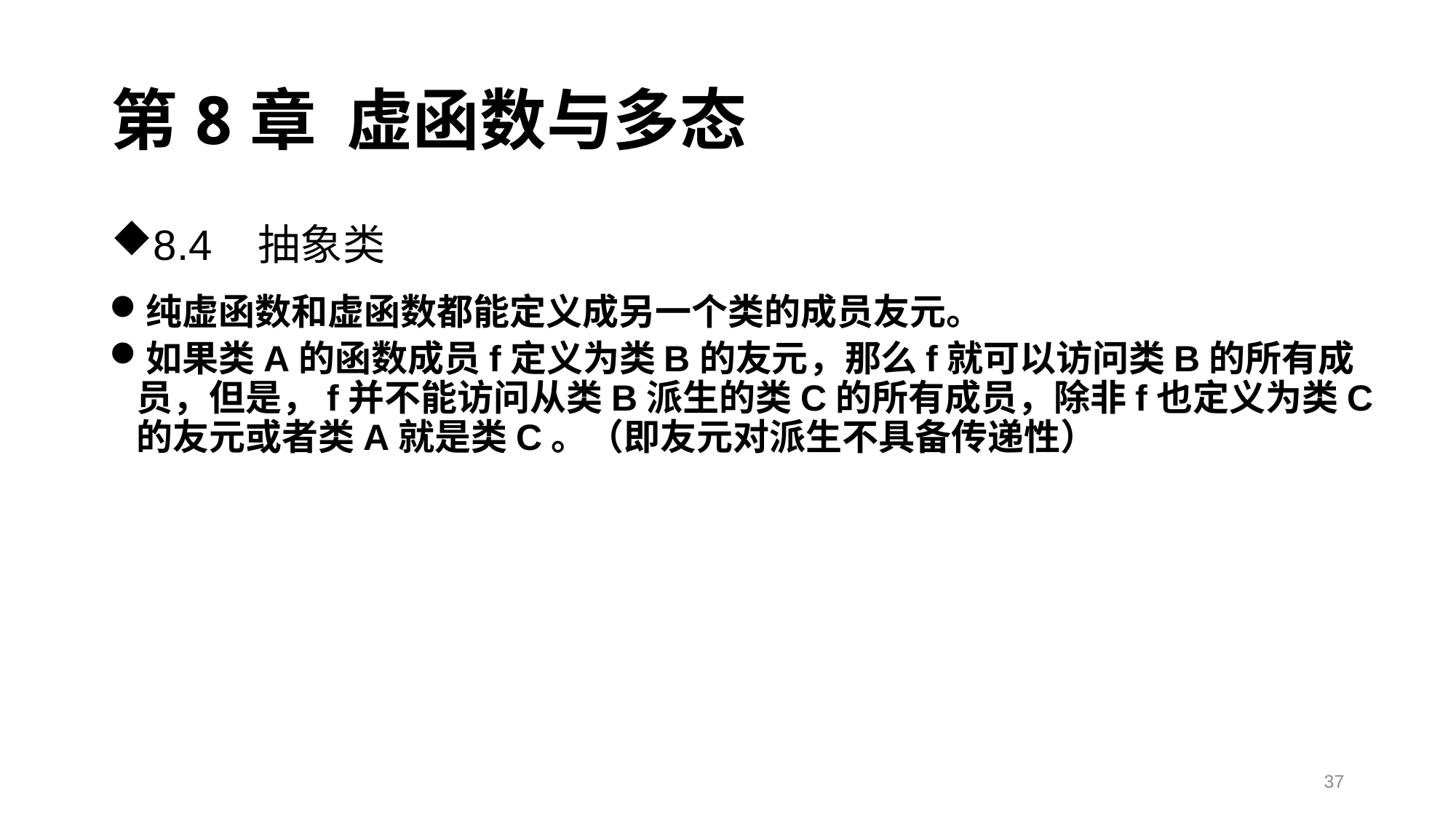

# 第8章  虚函数与多态
8.4   抽象类
纯虚函数和虚函数都能定义成另一个类的成员友元。
如果类A的函数成员f定义为类B的友元，那么f就可以访问类B的所有成员，但是，f并不能访问从类B派生的类C的所有成员，除非f也定义为类C的友元或者类A就是类C。（即友元对派生不具备传递性）
37